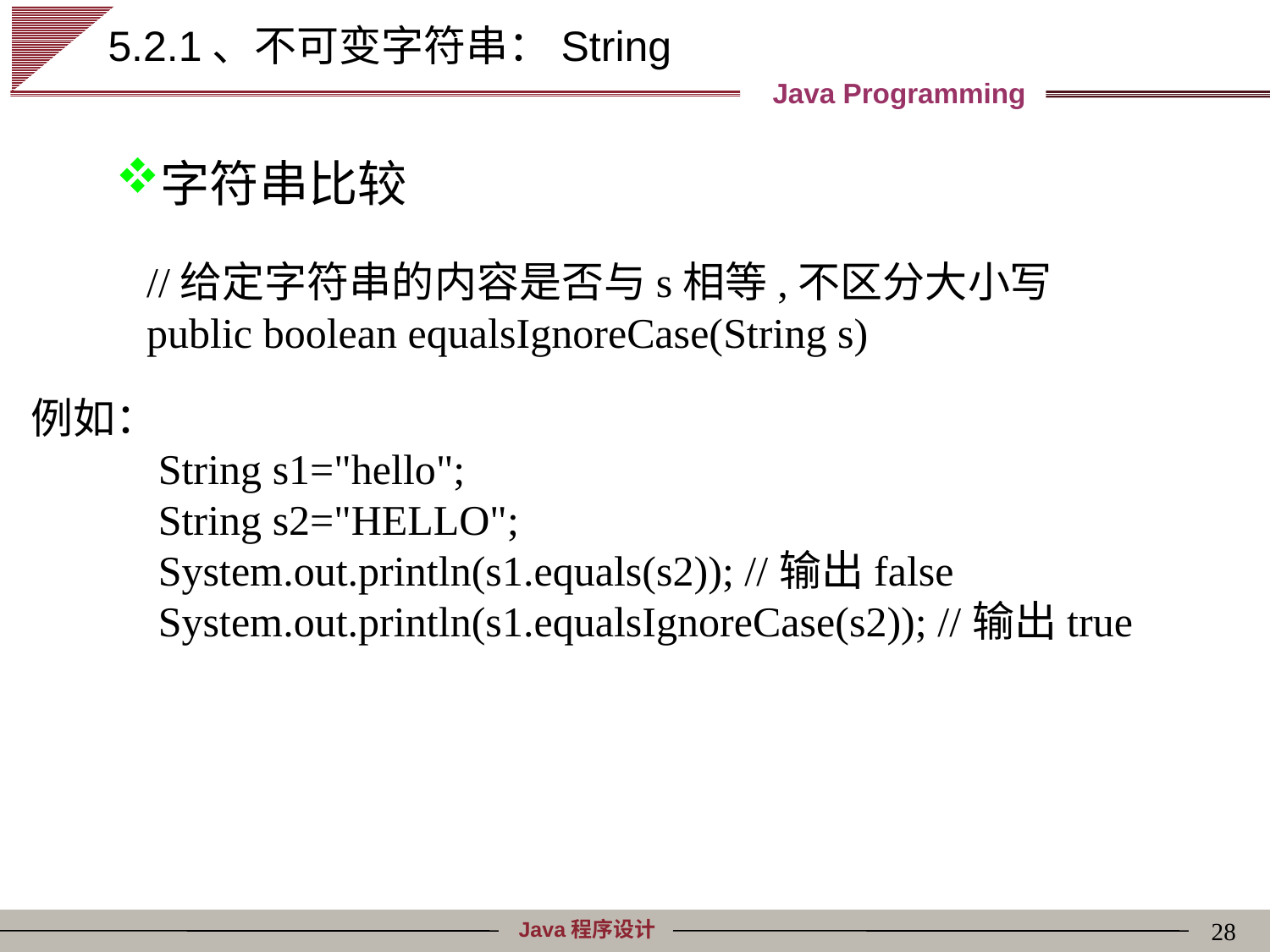

# 5.2.1、不可变字符串：String
字符串比较
//给定字符串的内容是否与s相等,不区分大小写
public boolean equalsIgnoreCase(String s)
例如：
	String s1="hello";
	String s2="HELLO";
	System.out.println(s1.equals(s2)); //输出false
	System.out.println(s1.equalsIgnoreCase(s2)); //输出true